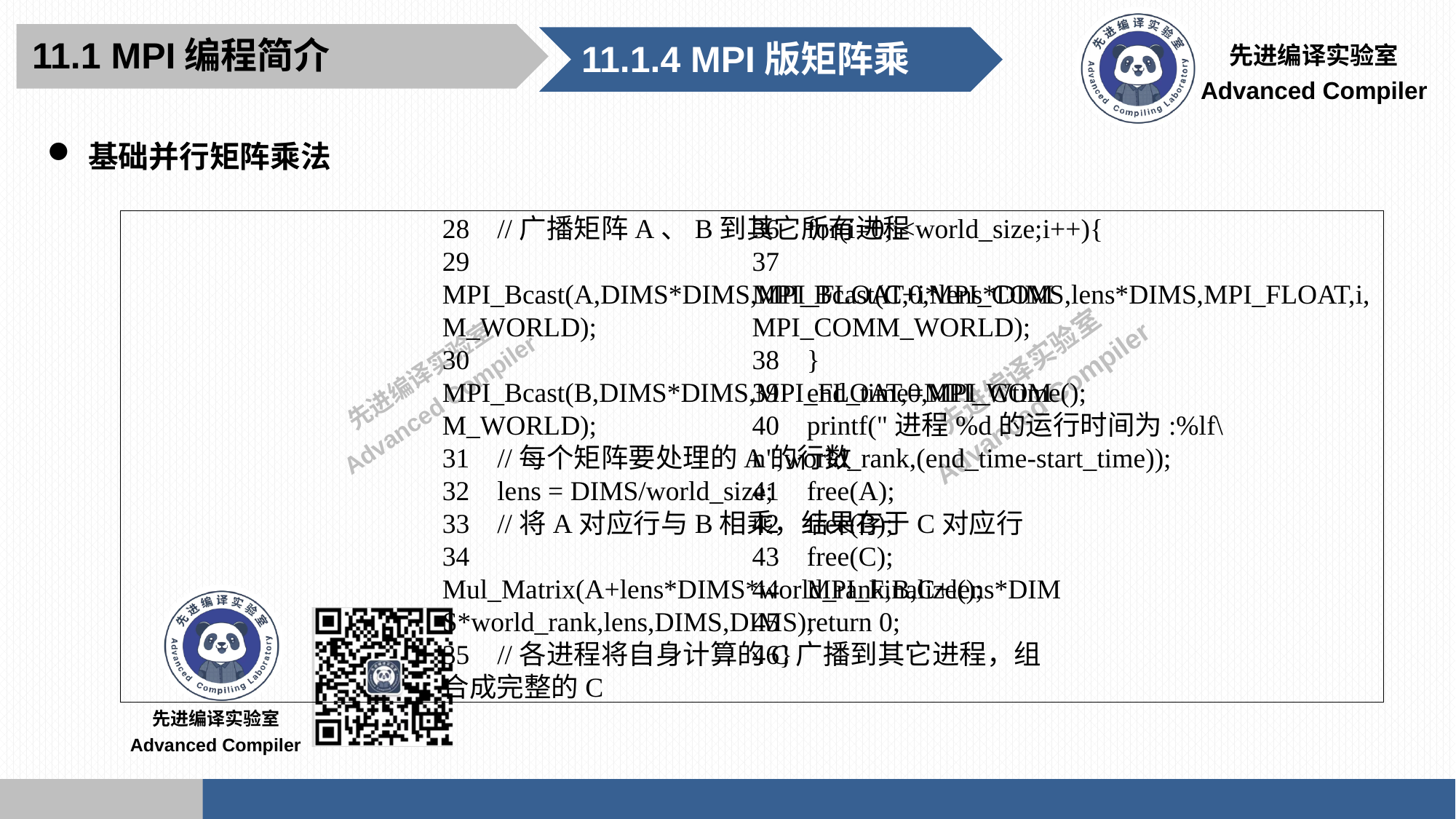

11.1 MPI编程简介

11.1.4 MPI版矩阵乘
基础并行矩阵乘法
28    //广播矩阵A、B到其它所有进程
29   MPI_Bcast(A,DIMS*DIMS,MPI_FLOAT,0,MPI_COMM_WORLD);
30    MPI_Bcast(B,DIMS*DIMS,MPI_FLOAT,0,MPI_COMM_WORLD);
31    //每个矩阵要处理的A的行数
32    lens = DIMS/world_size;
33    //将A对应行与B相乘，结果存于C对应行
34    Mul_Matrix(A+lens*DIMS*world_rank,B,C+lens*DIMS*world_rank,lens,DIMS,DIMS);
35    //各进程将自身计算的C广播到其它进程，组合成完整的C
36    for(i=0;i<world_size;i++){
37        MPI_Bcast(C+i*lens*DIMS,lens*DIMS,MPI_FLOAT,i,MPI_COMM_WORLD);
38    }
39    end_time=MPI_Wtime();
40    printf("进程%d的运行时间为:%lf\n",world_rank,(end_time-start_time));
41    free(A);
42    free(B);
43    free(C);
44    MPI_Finalize();
45    return 0;
46}